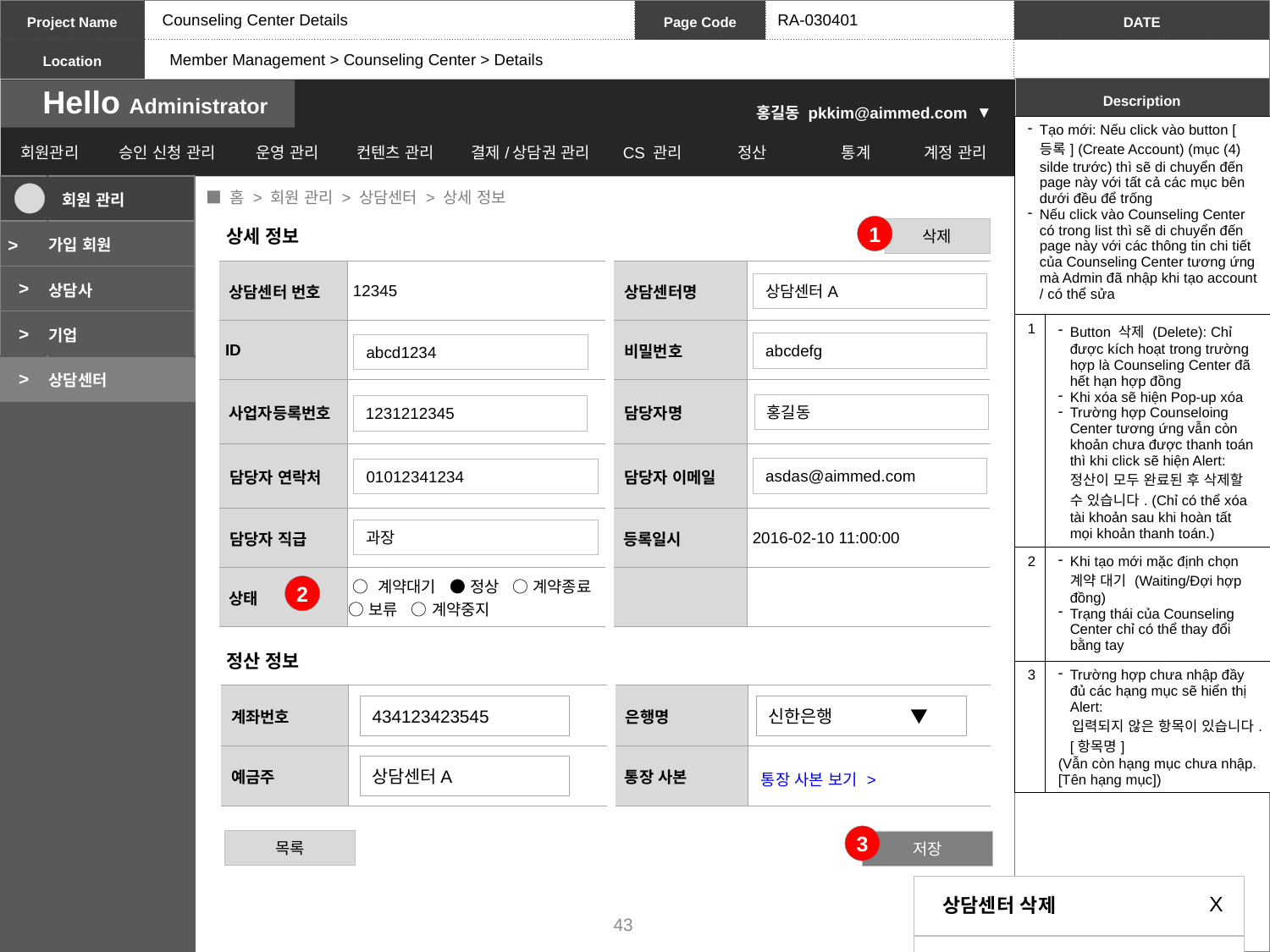

Counseling Center Details
RA-030401
Member Management > Counseling Center > Details
| Tạo mới: Nếu click vào button [등록] (Create Account) (mục (4) silde trước) thì sẽ di chuyển đến page này với tất cả các mục bên dưới đều để trống Nếu click vào Counseling Center có trong list thì sẽ di chuyển đến page này với các thông tin chi tiết của Counseling Center tương ứng mà Admin đã nhập khi tạo account / có thể sửa |  |
| --- | --- |
| 1 | Button 삭제 (Delete): Chỉ được kích hoạt trong trường hợp là Counseling Center đã hết hạn hợp đồng Khi xóa sẽ hiện Pop-up xóa Trường hợp Counseloing Center tương ứng vẫn còn khoản chưa được thanh toán thì khi click sẽ hiện Alert: 정산이 모두 완료된 후 삭제할 수 있습니다. (Chỉ có thể xóa tài khoản sau khi hoàn tất mọi khoản thanh toán.) |
| 2 | Khi tạo mới mặc định chọn 계약 대기 (Waiting/Đợi hợp đồng) Trạng thái của Counseling Center chỉ có thể thay đổi bằng tay |
| 3 | Trường hợp chưa nhập đầy đủ các hạng mục sẽ hiển thị Alert: 입력되지 않은 항목이 있습니다. [항목명] (Vẫn còn hạng mục chưa nhập. [Tên hạng mục]) |

|  | 회원 관리 |
| --- | --- |
| > | 가입 회원 |
| > | 상담사 |
| > | 기업 |
| > | 상담센터 |
   ■ 홈 > 회원 관리 > 상담센터 > 상세 정보

1
상세 정보
삭제
| 상담센터 번호 | 12345 |  | 상담센터명 |  |
| --- | --- | --- | --- | --- |
| ID |  |  | 비밀번호 |  |
| 사업자등록번호 |  |  | 담당자명 |  |
| 담당자 연락처 |  |  | 담당자 이메일 |  |
| 담당자 직급 |  |  | 등록일시 | 2016-02-10 11:00:00 |
| 상태 | ○ 계약대기 ● 정상 ○ 계약종료 ○ 보류 ○ 계약중지 |  |  |  |
상담센터A
abcdefg
abcd1234
홍길동
1231212345
asdas@aimmed.com
01012341234
과장
2
정산 정보
| 계좌번호 |  |  | 은행명 |  |
| --- | --- | --- | --- | --- |
| 예금주 |  |  | 통장 사본 | 통장 사본 보기 > |
신한은행                ▼
434123423545
상담센터A
3
목록
저장

X
상담센터 삭제
상담센터를 삭제하시겠습니까?
상담센터 삭제 시 소속된 상담사는 모두 프리랜서로 전환됩니다.
확인
취소
43